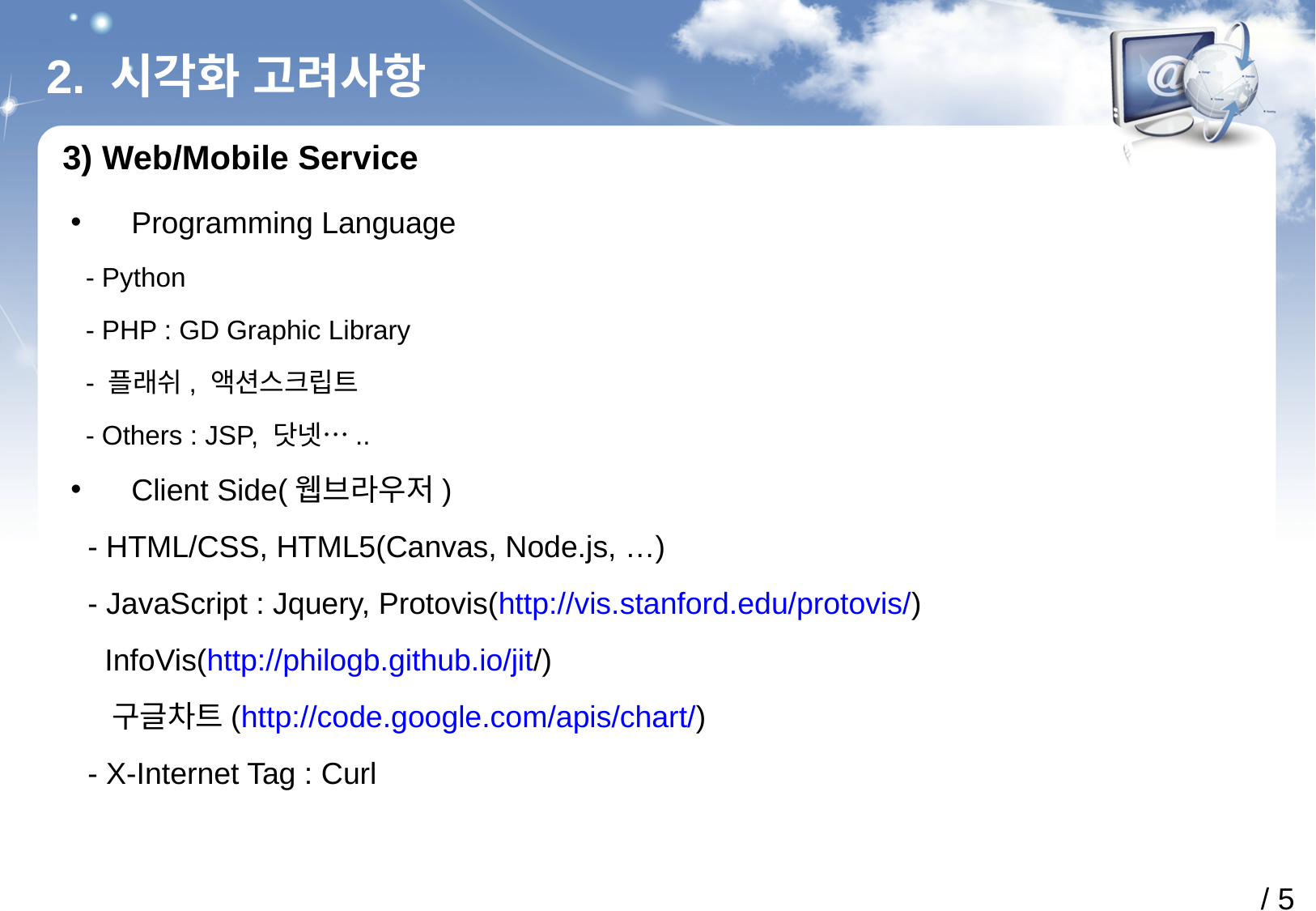

# 2. 시각화 고려사항
3) Web/Mobile Service
Programming Language
  - Python
  - PHP : GD Graphic Library
  - 플래쉬, 액션스크립트
  - Others : JSP, 닷넷…..
Client Side(웹브라우저)
  - HTML/CSS, HTML5(Canvas, Node.js, …)
  - JavaScript : Jquery, Protovis(http://vis.stanford.edu/protovis/)
    InfoVis(http://philogb.github.io/jit/)
    구글차트(http://code.google.com/apis/chart/)
  - X-Internet Tag : Curl
/ 5